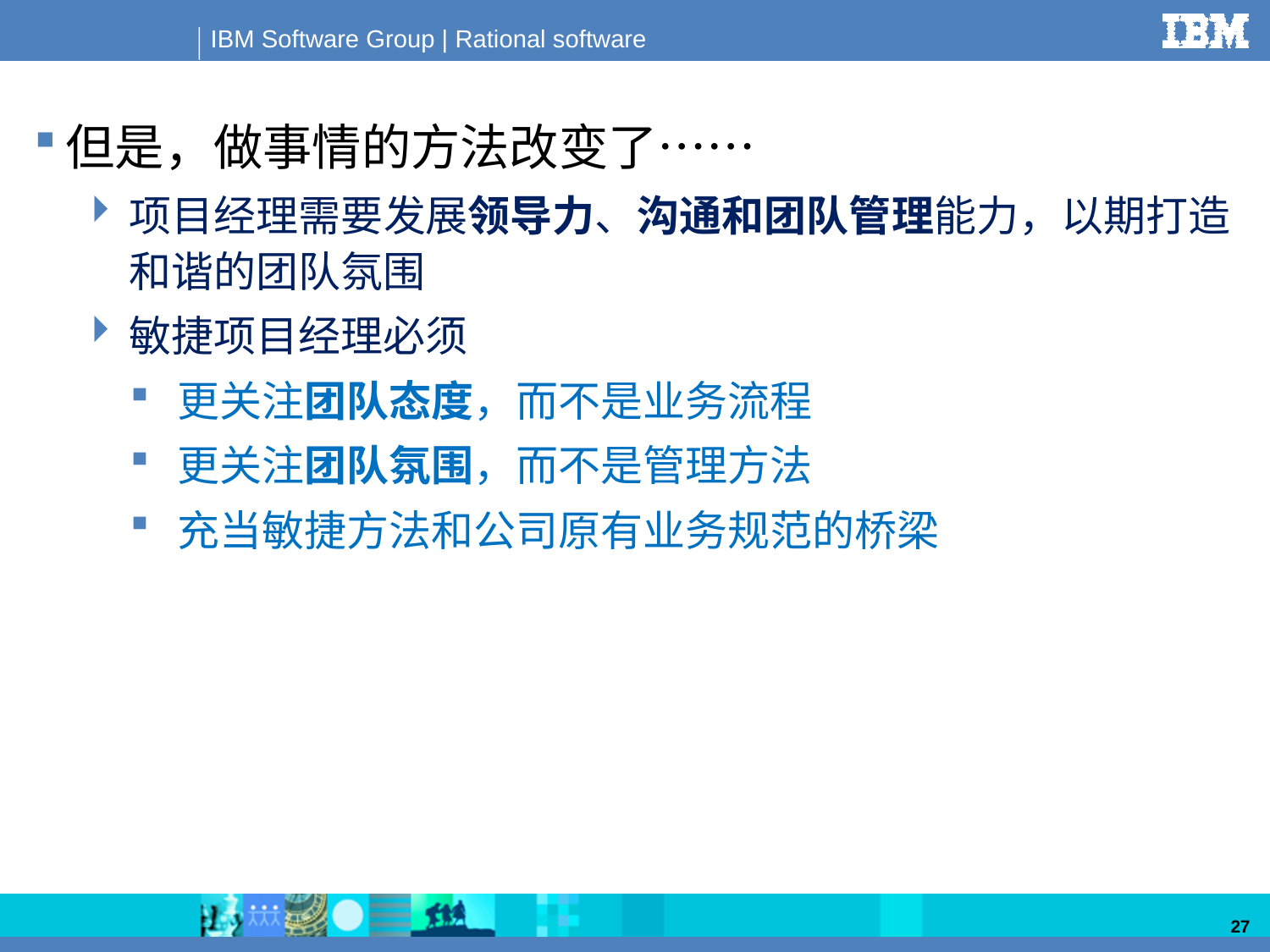

但是，做事情的方法改变了……
项目经理需要发展领导力、沟通和团队管理能力，以期打造和谐的团队氛围
敏捷项目经理必须
更关注团队态度，而不是业务流程
更关注团队氛围，而不是管理方法
充当敏捷方法和公司原有业务规范的桥梁
27